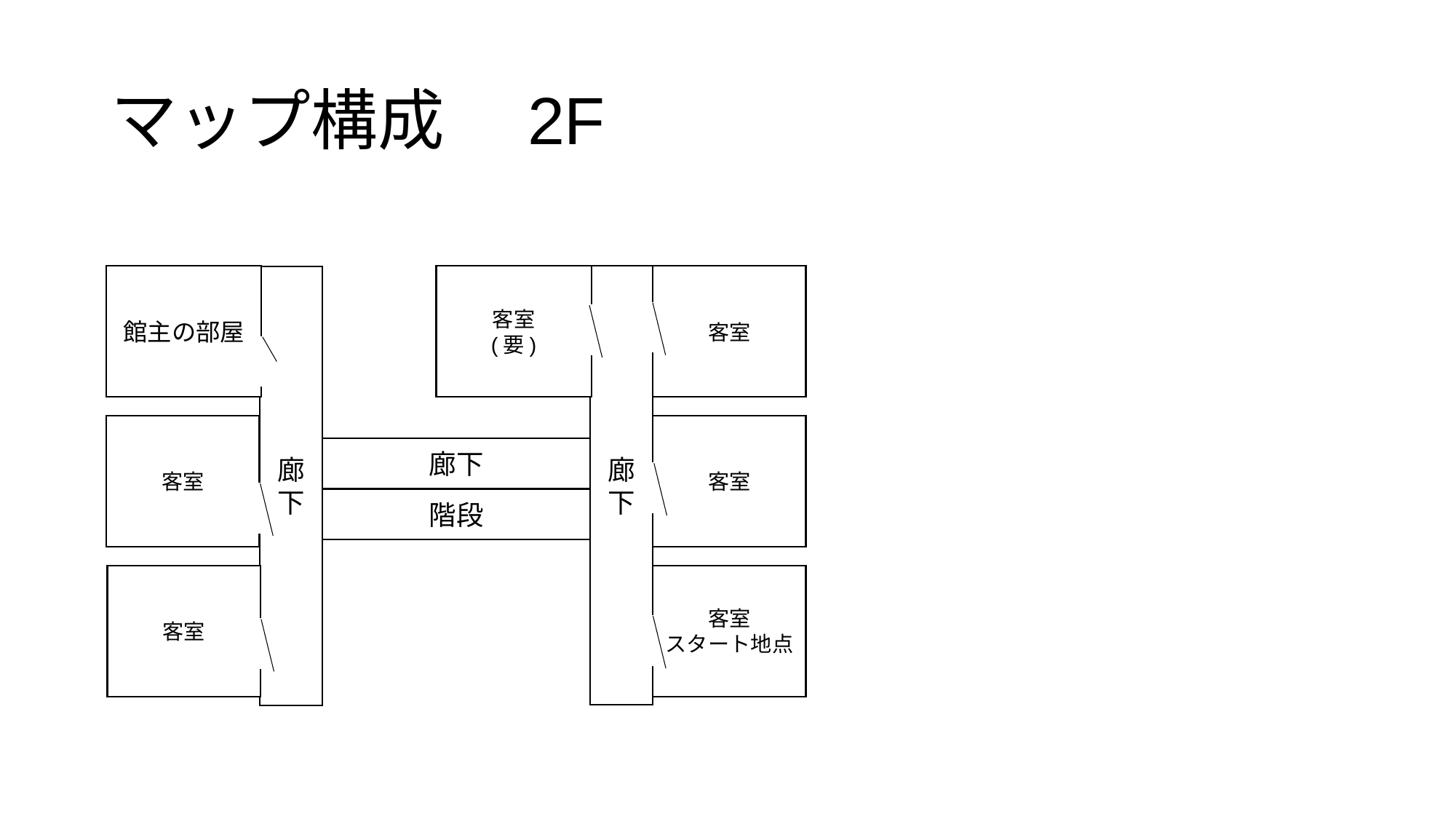

# マップ構成　2F
館主の部屋
客室
(要)
廊下
客室
廊下

客室
客室
廊下

階段
客室
スタート地点
客室